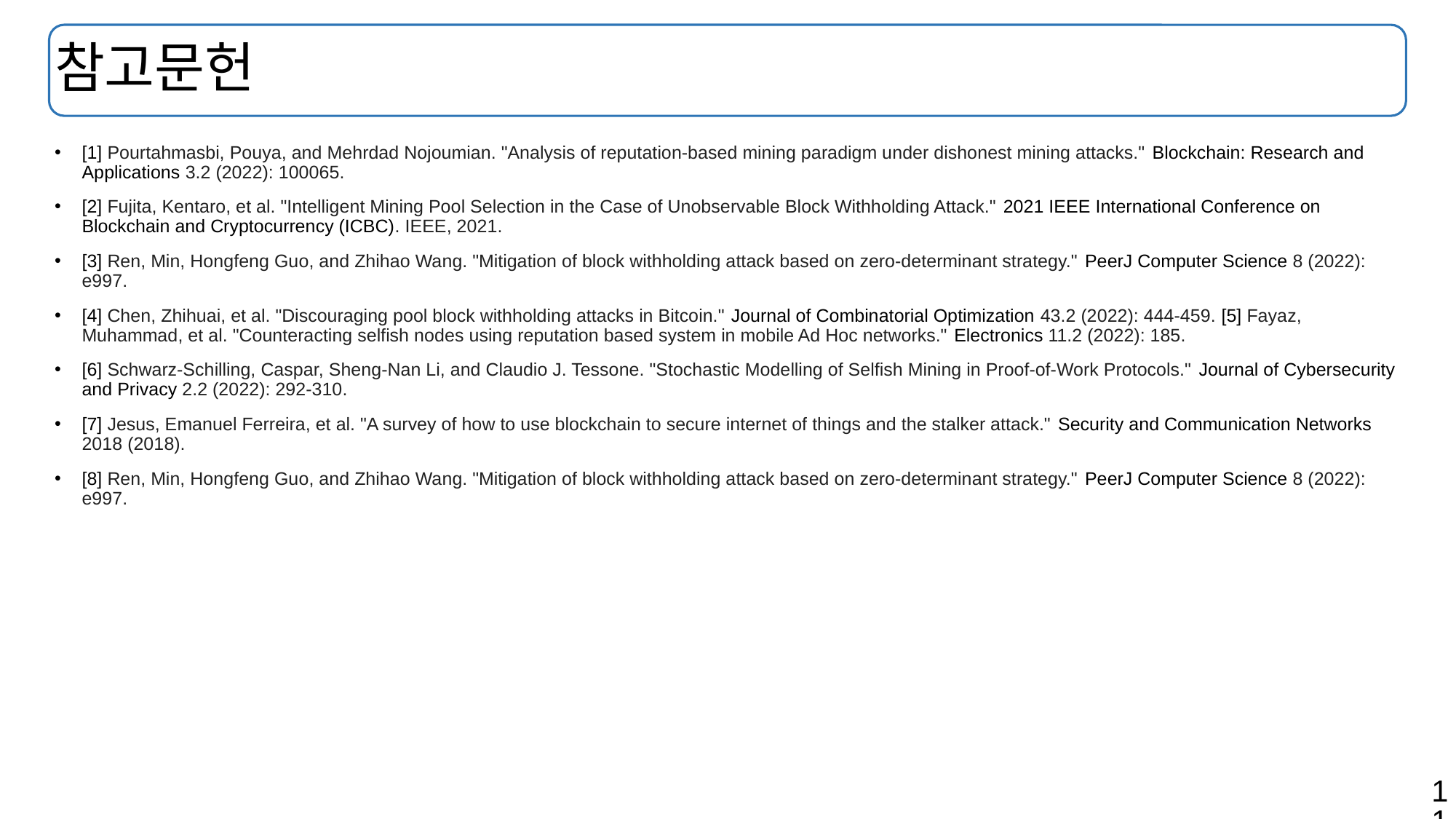

# 참고문헌
[1] Pourtahmasbi, Pouya, and Mehrdad Nojoumian. "Analysis of reputation-based mining paradigm under dishonest mining attacks." Blockchain: Research and Applications 3.2 (2022): 100065.
[2] Fujita, Kentaro, et al. "Intelligent Mining Pool Selection in the Case of Unobservable Block Withholding Attack." 2021 IEEE International Conference on Blockchain and Cryptocurrency (ICBC). IEEE, 2021.
[3] Ren, Min, Hongfeng Guo, and Zhihao Wang. "Mitigation of block withholding attack based on zero-determinant strategy." PeerJ Computer Science 8 (2022): e997.
[4] Chen, Zhihuai, et al. "Discouraging pool block withholding attacks in Bitcoin." Journal of Combinatorial Optimization 43.2 (2022): 444-459. [5] Fayaz, Muhammad, et al. "Counteracting selfish nodes using reputation based system in mobile Ad Hoc networks." Electronics 11.2 (2022): 185.
[6] Schwarz-Schilling, Caspar, Sheng-Nan Li, and Claudio J. Tessone. "Stochastic Modelling of Selfish Mining in Proof-of-Work Protocols." Journal of Cybersecurity and Privacy 2.2 (2022): 292-310.
[7] Jesus, Emanuel Ferreira, et al. "A survey of how to use blockchain to secure internet of things and the stalker attack." Security and Communication Networks 2018 (2018).
[8] Ren, Min, Hongfeng Guo, and Zhihao Wang. "Mitigation of block withholding attack based on zero-determinant strategy." PeerJ Computer Science 8 (2022): e997.
11